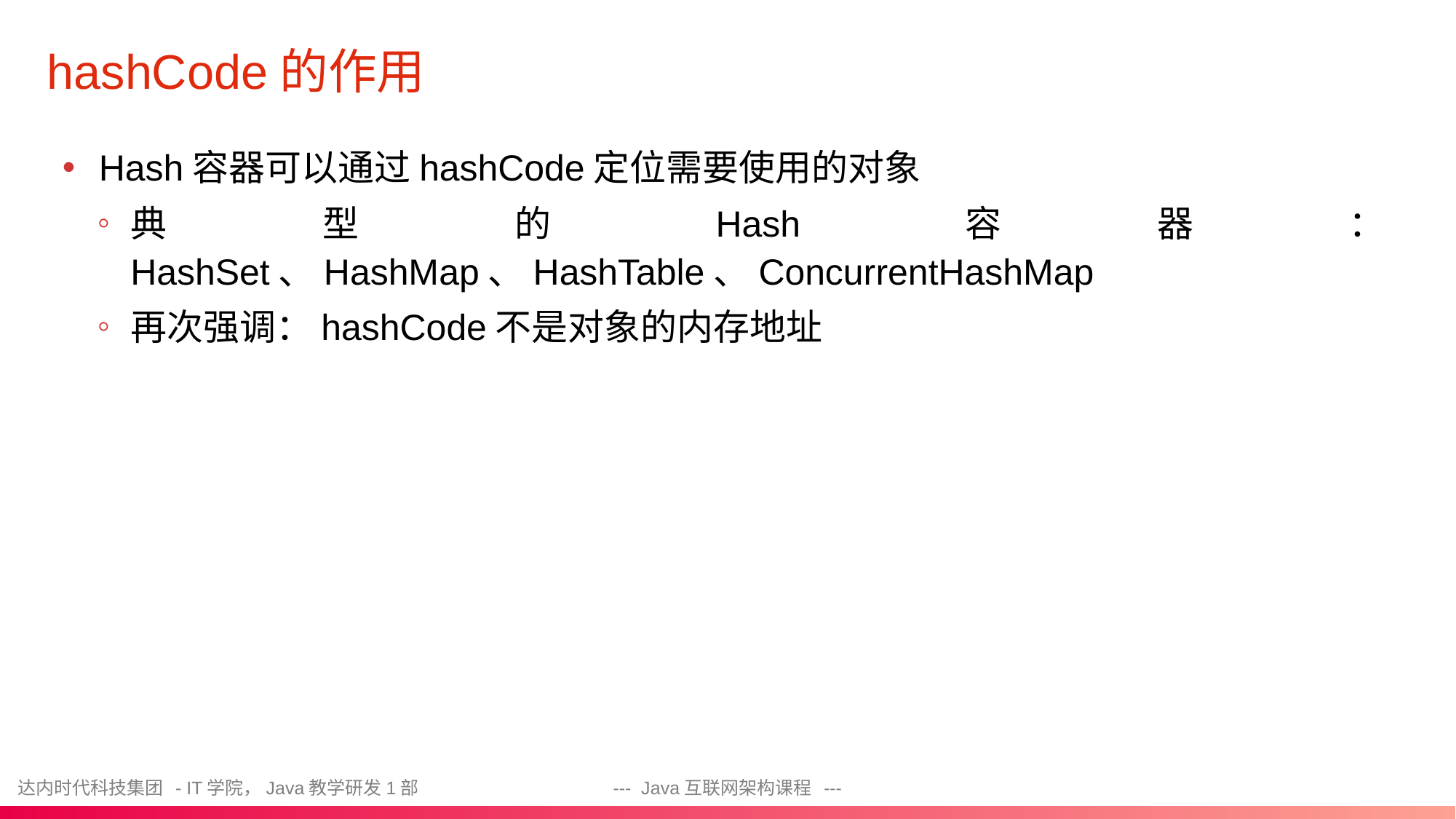

# hashCode的作用
Hash容器可以通过hashCode定位需要使用的对象
典型的Hash容器：HashSet、HashMap、HashTable、ConcurrentHashMap
再次强调：hashCode不是对象的内存地址